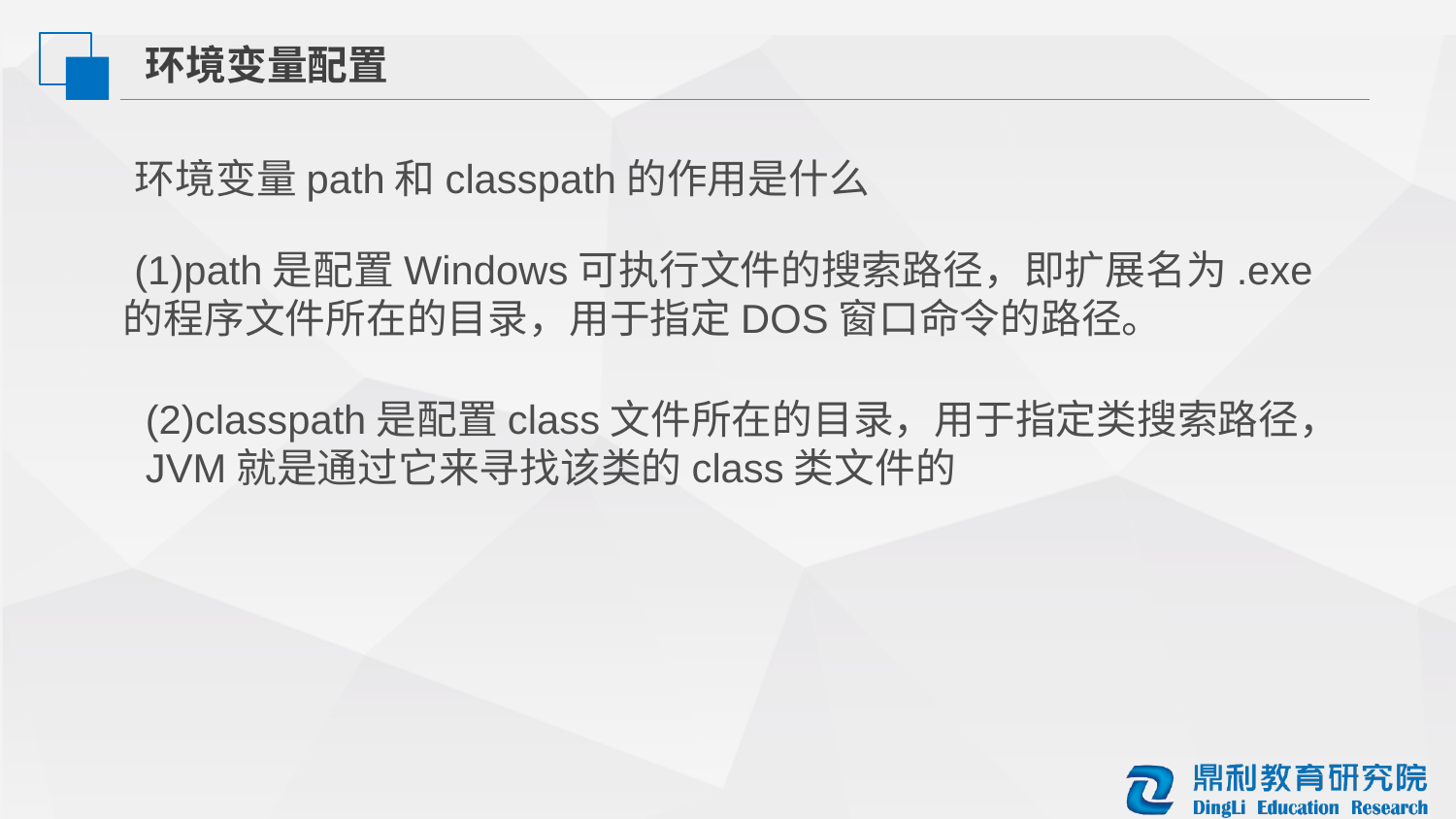

环境变量配置
环境变量path和classpath的作用是什么
 (1)path是配置Windows可执行文件的搜索路径，即扩展名为.exe的程序文件所在的目录，用于指定DOS窗口命令的路径。
(2)classpath是配置class文件所在的目录，用于指定类搜索路径，JVM就是通过它来寻找该类的class类文件的